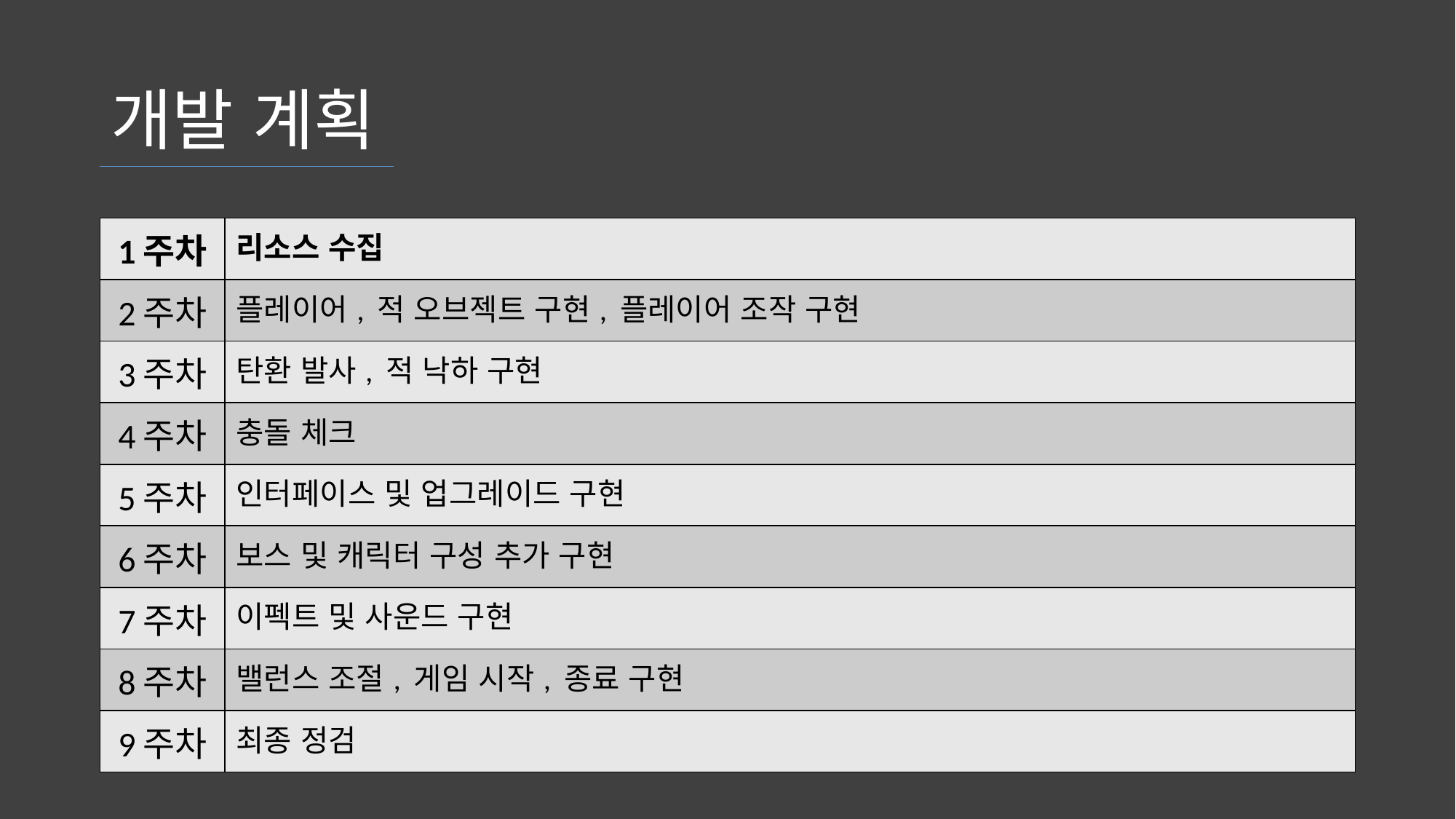

# 개발 계획
| 1주차 | 리소스 수집 |
| --- | --- |
| 2주차 | 플레이어, 적 오브젝트 구현, 플레이어 조작 구현 |
| 3주차 | 탄환 발사, 적 낙하 구현 |
| 4주차 | 충돌 체크 |
| 5주차 | 인터페이스 및 업그레이드 구현 |
| 6주차 | 보스 및 캐릭터 구성 추가 구현 |
| 7주차 | 이펙트 및 사운드 구현 |
| 8주차 | 밸런스 조절, 게임 시작, 종료 구현 |
| 9주차 | 최종 정검 |